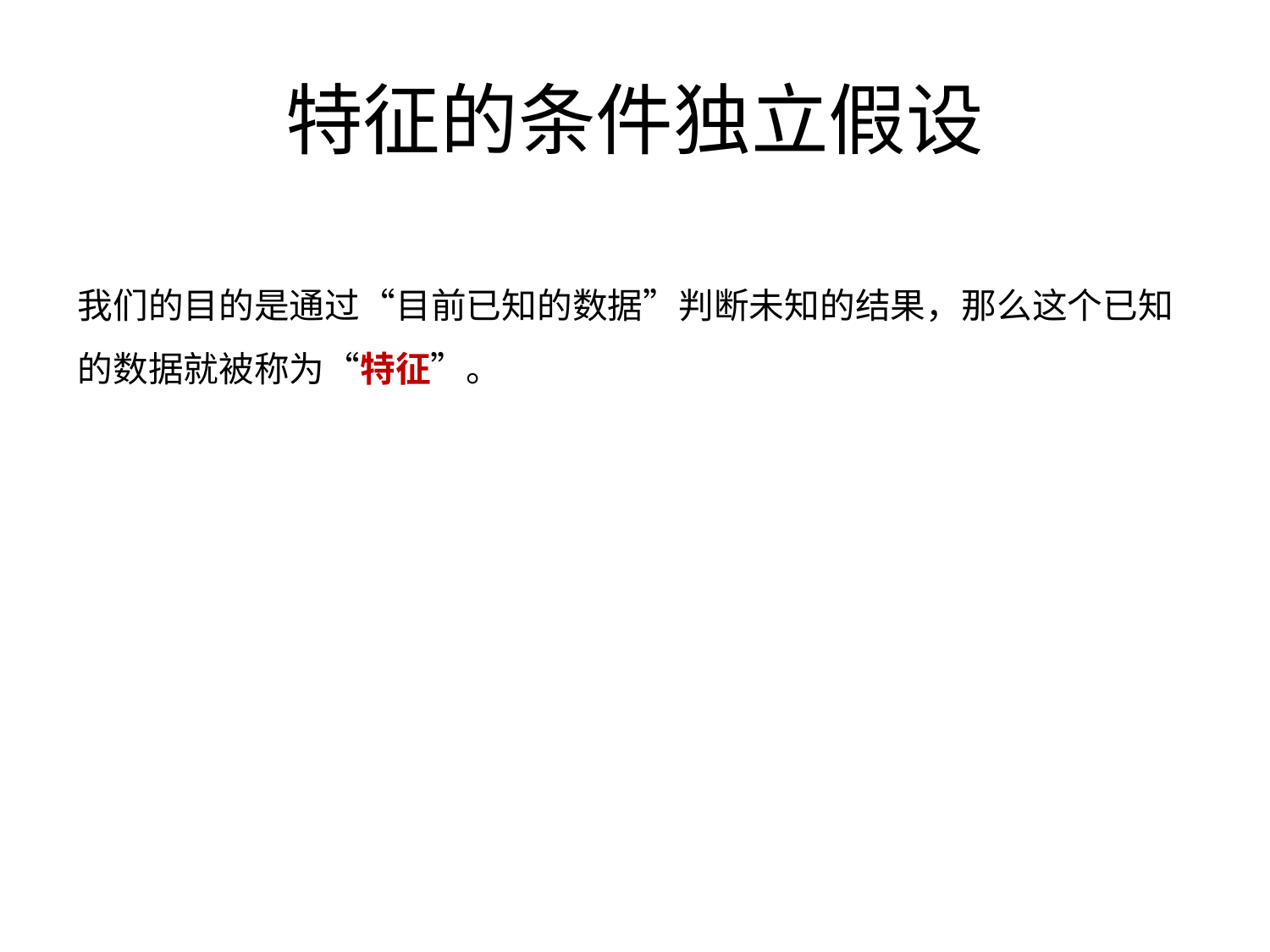

# 特征的条件独立假设
我们的目的是通过“目前已知的数据”判断未知的结果，那么这个已知的数据就被称为“特征”。